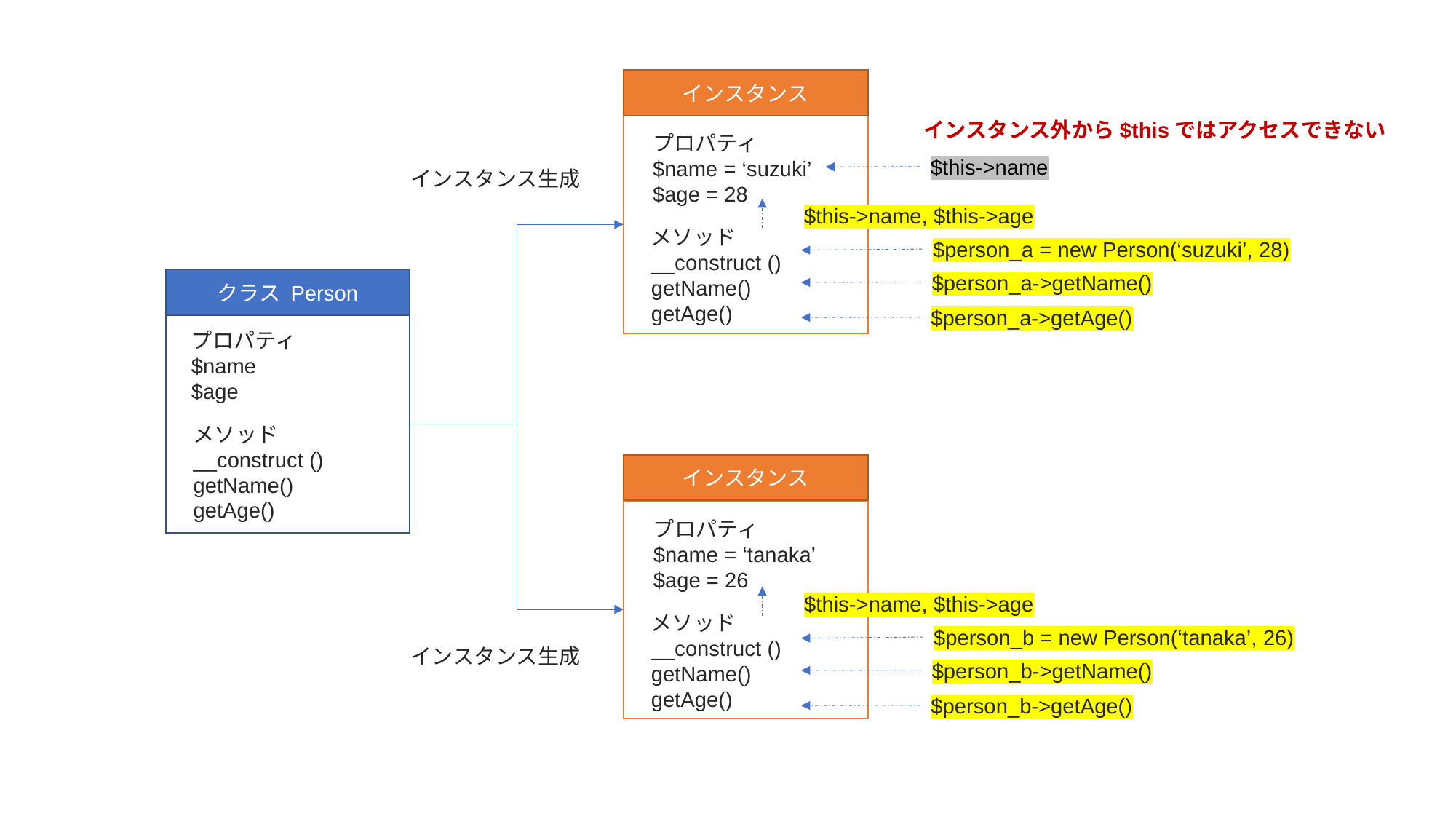

インスタンス
インスタンス外から$thisではアクセスできない

プロパティ
$name = ‘suzuki’
$age = 28
$this->name

インスタンス生成
$this->name, $this->age
メソッド
__construct ()
getName()
getAge()

$person_a = new Person(‘suzuki’, 28)

$person_a->getName()
クラス Person

$person_a->getAge()

プロパティ
$name
$age
メソッド
__construct ()
getName()
getAge()
インスタンス

プロパティ
$name = ‘tanaka’
$age = 26
$this->name, $this->age
メソッド
__construct ()
getName()
getAge()
$person_b = new Person(‘tanaka’, 26)
インスタンス生成
$person_b->getName()
$person_b->getAge()